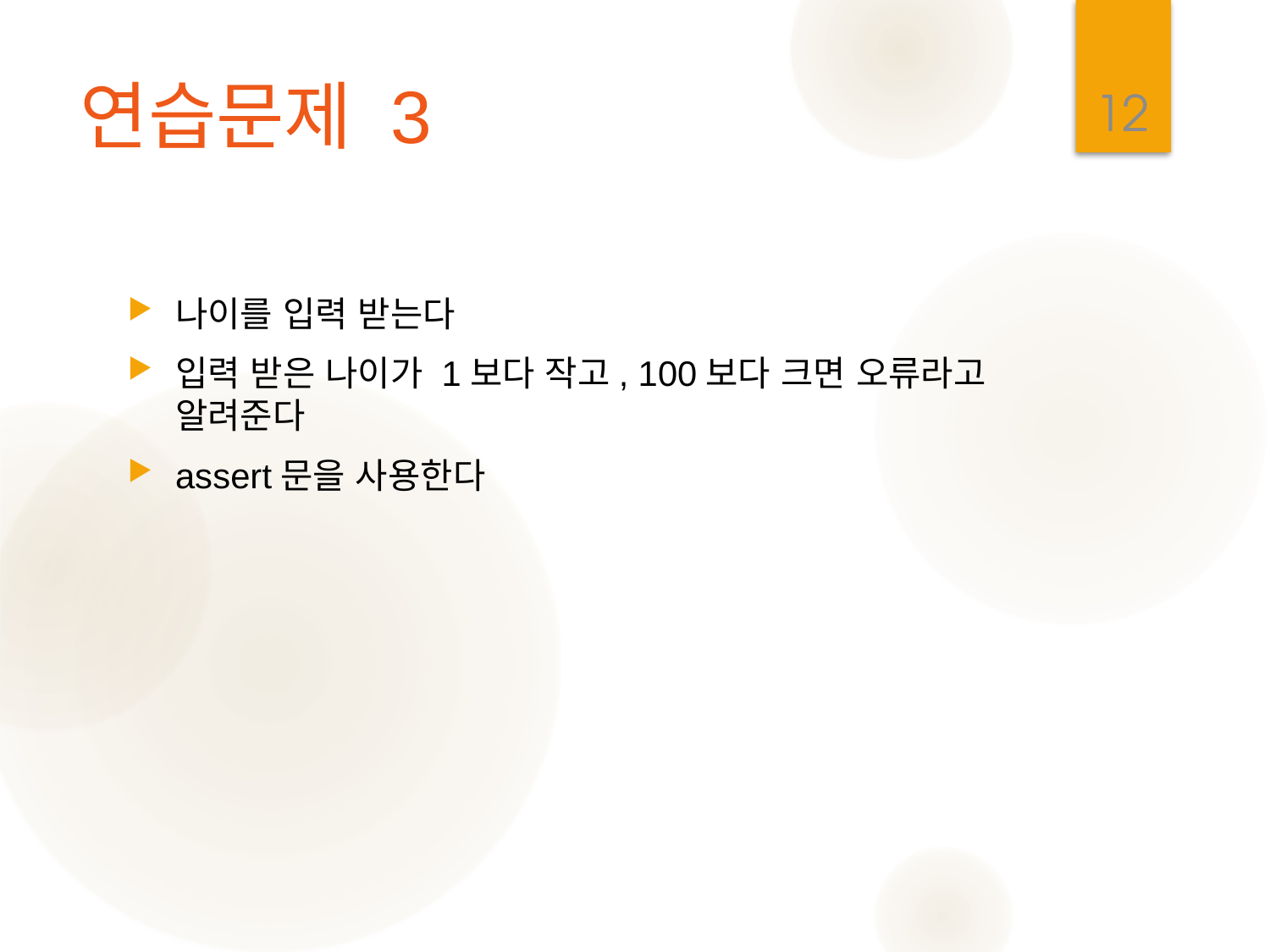

12
# 연습문제 3
나이를 입력 받는다
입력 받은 나이가 1보다 작고, 100보다 크면 오류라고 알려준다
assert문을 사용한다